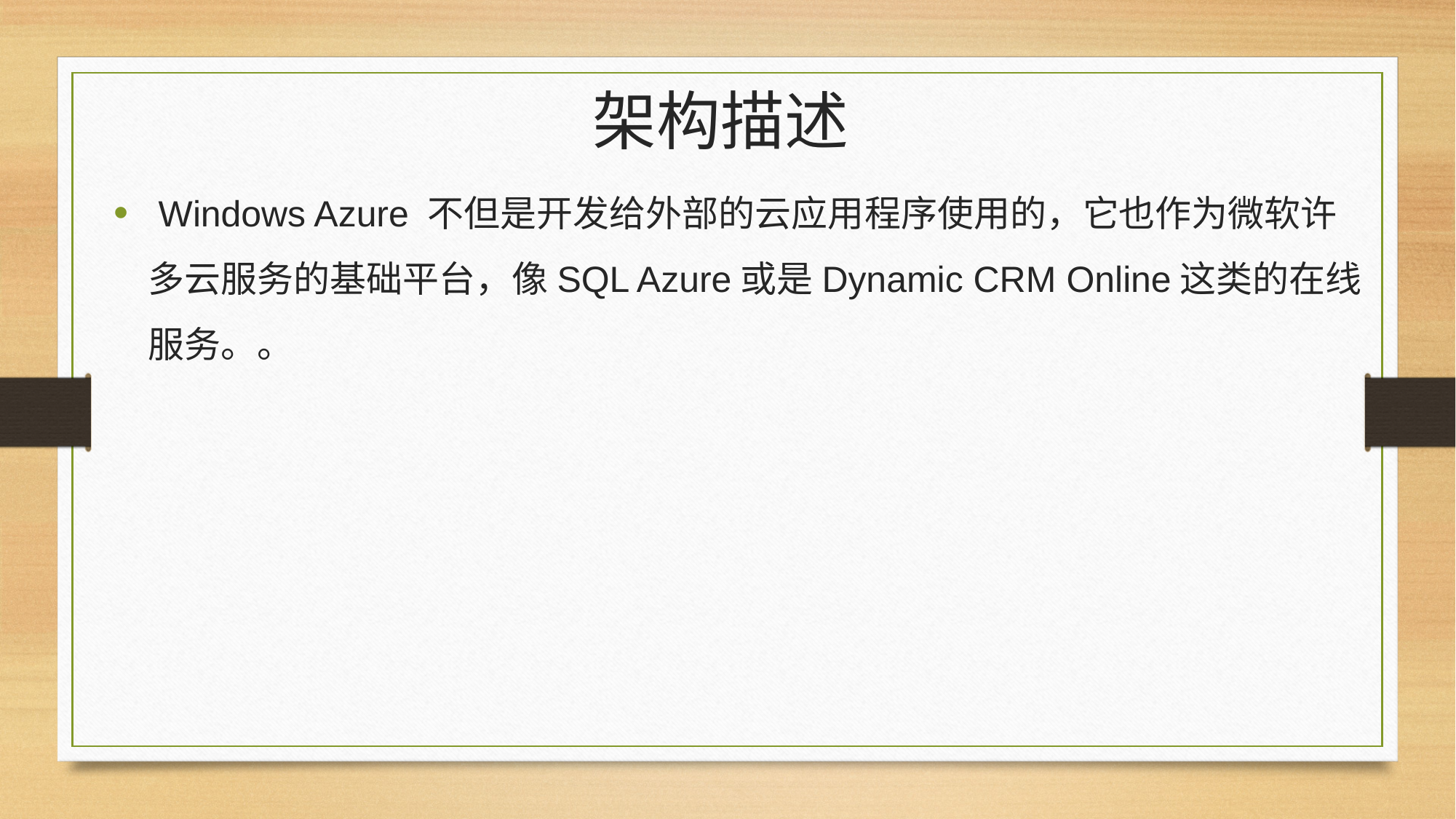

# 架构描述
 Windows Azure 不但是开发给外部的云应用程序使用的，它也作为微软许多云服务的基础平台，像SQL Azure或是Dynamic CRM Online这类的在线服务。。